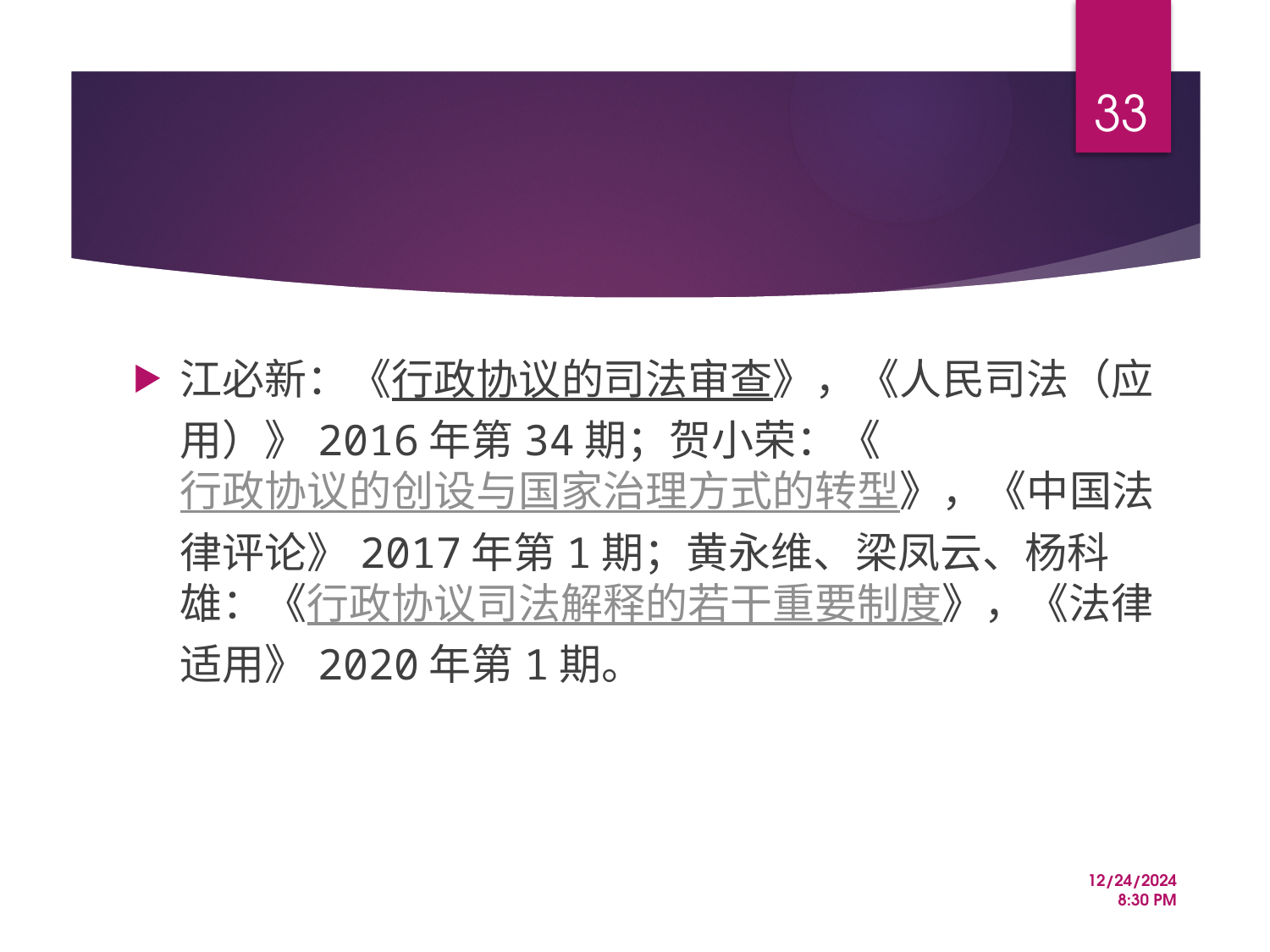

33
#
江必新：《行政协议的司法审查》，《人民司法（应用）》2016年第34期；贺小荣：《行政协议的创设与国家治理方式的转型》，《中国法律评论》2017年第1期；黄永维、梁凤云、杨科雄：《行政协议司法解释的若干重要制度》，《法律适用》2020年第1期。
12/24/2024 8:30 PM